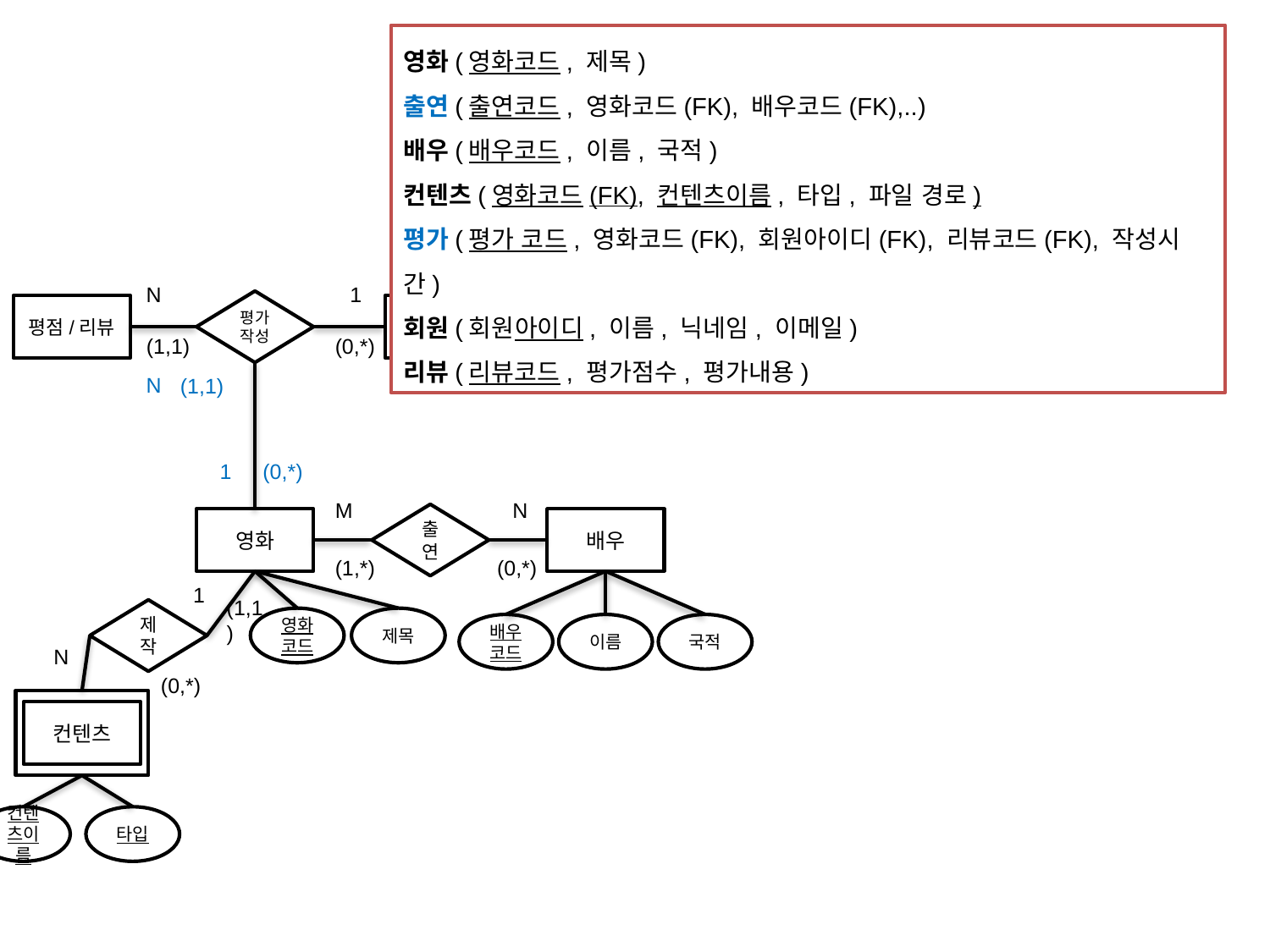

영화(영화코드, 제목)
출연(출연코드, 영화코드(FK), 배우코드(FK),..)
배우(배우코드, 이름, 국적)
컨텐츠(영화코드(FK), 컨텐츠이름, 타입, 파일 경로)
평가(평가 코드, 영화코드(FK), 회원아이디(FK), 리뷰코드(FK), 작성시간)
회원(회원아이디, 이름, 닉네임, 이메일)
리뷰(리뷰코드, 평가점수, 평가내용)
N
1
평가작성
평점/리뷰
회원
(1,1)
(0,*)
N
(1,1)
1
(0,*)
M
N
출연
영화
배우
(1,*)
(0,*)
1
(1,1)
제작
영화코드
제목
배우코드
이름
국적
N
(0,*)

컨텐츠
컨텐츠이름
타입